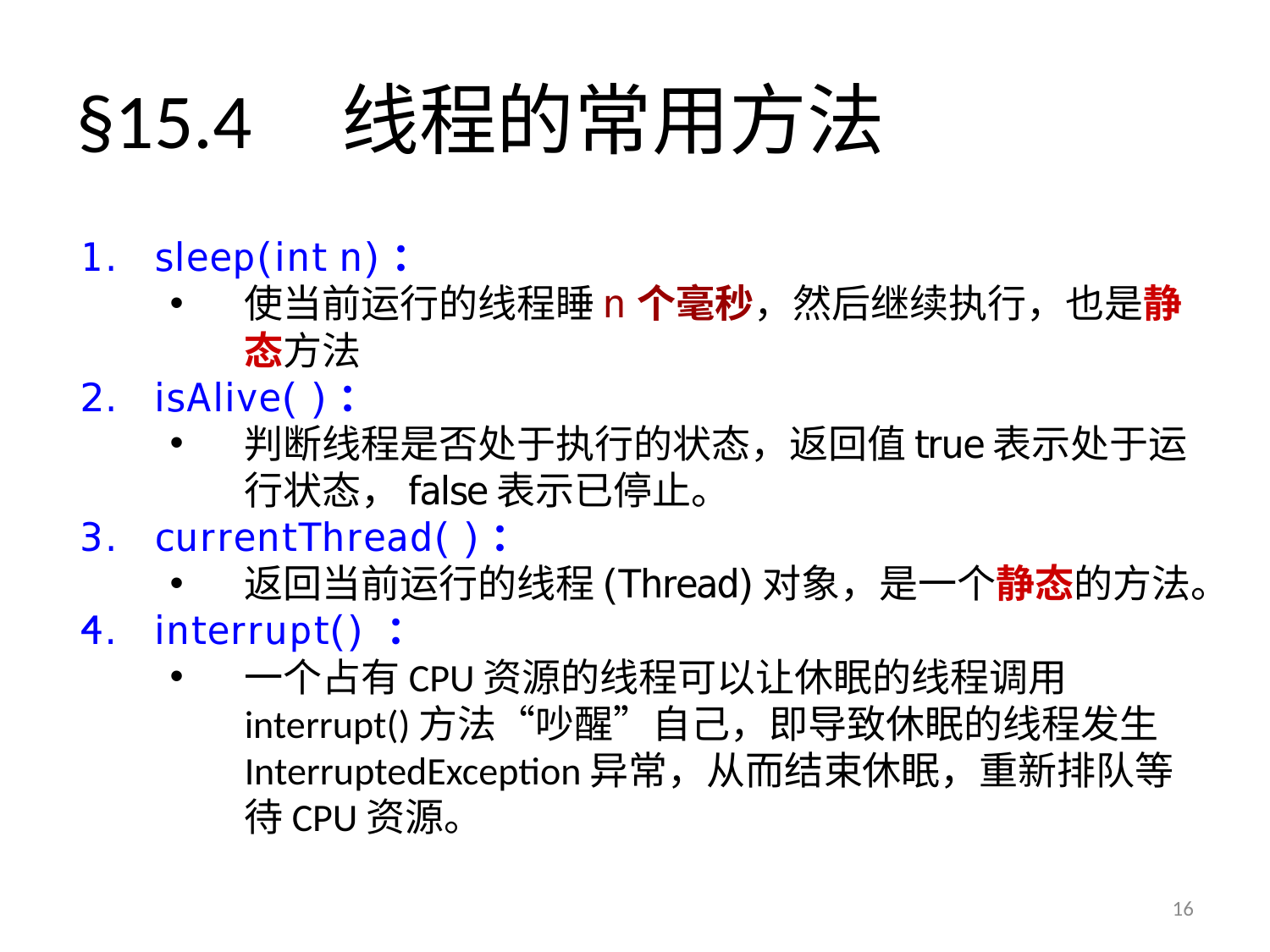

# §15.4    线程的常用方法
sleep(int n)：
使当前运行的线程睡n个毫秒，然后继续执行，也是静态方法
isAlive( )：
判断线程是否处于执行的状态，返回值true表示处于运行状态，false表示已停止。
currentThread( )：
返回当前运行的线程(Thread)对象，是一个静态的方法。
interrupt() ：
一个占有CPU资源的线程可以让休眠的线程调用interrupt()方法“吵醒”自己，即导致休眠的线程发生InterruptedException异常，从而结束休眠，重新排队等待CPU资源。

16